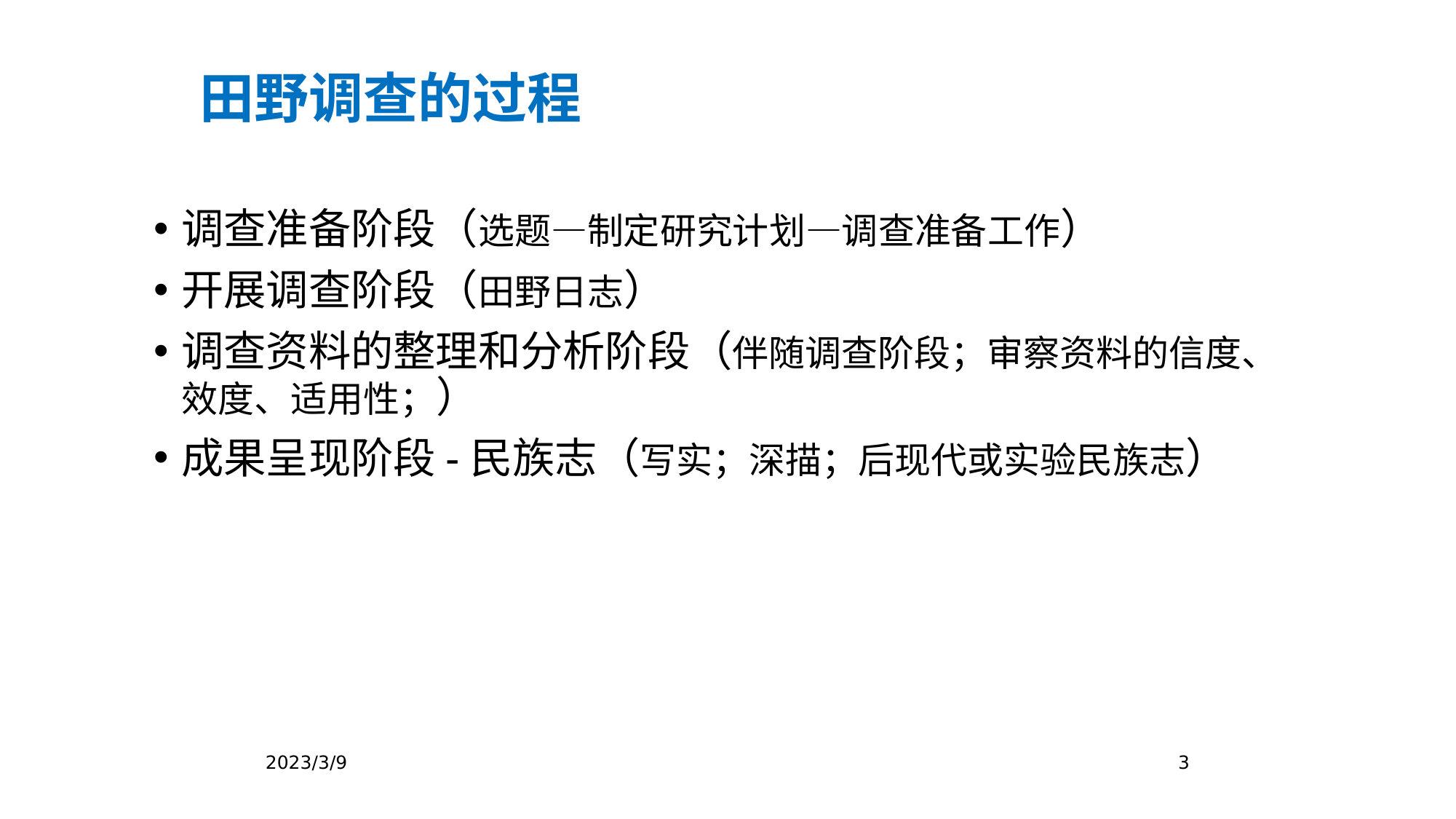

田野调查的过程
调查准备阶段（选题—制定研究计划—调查准备工作）
开展调查阶段（田野日志）
调查资料的整理和分析阶段（伴随调查阶段；审察资料的信度、效度、适用性；）
成果呈现阶段-民族志（写实；深描；后现代或实验民族志）
2023/3/9
3